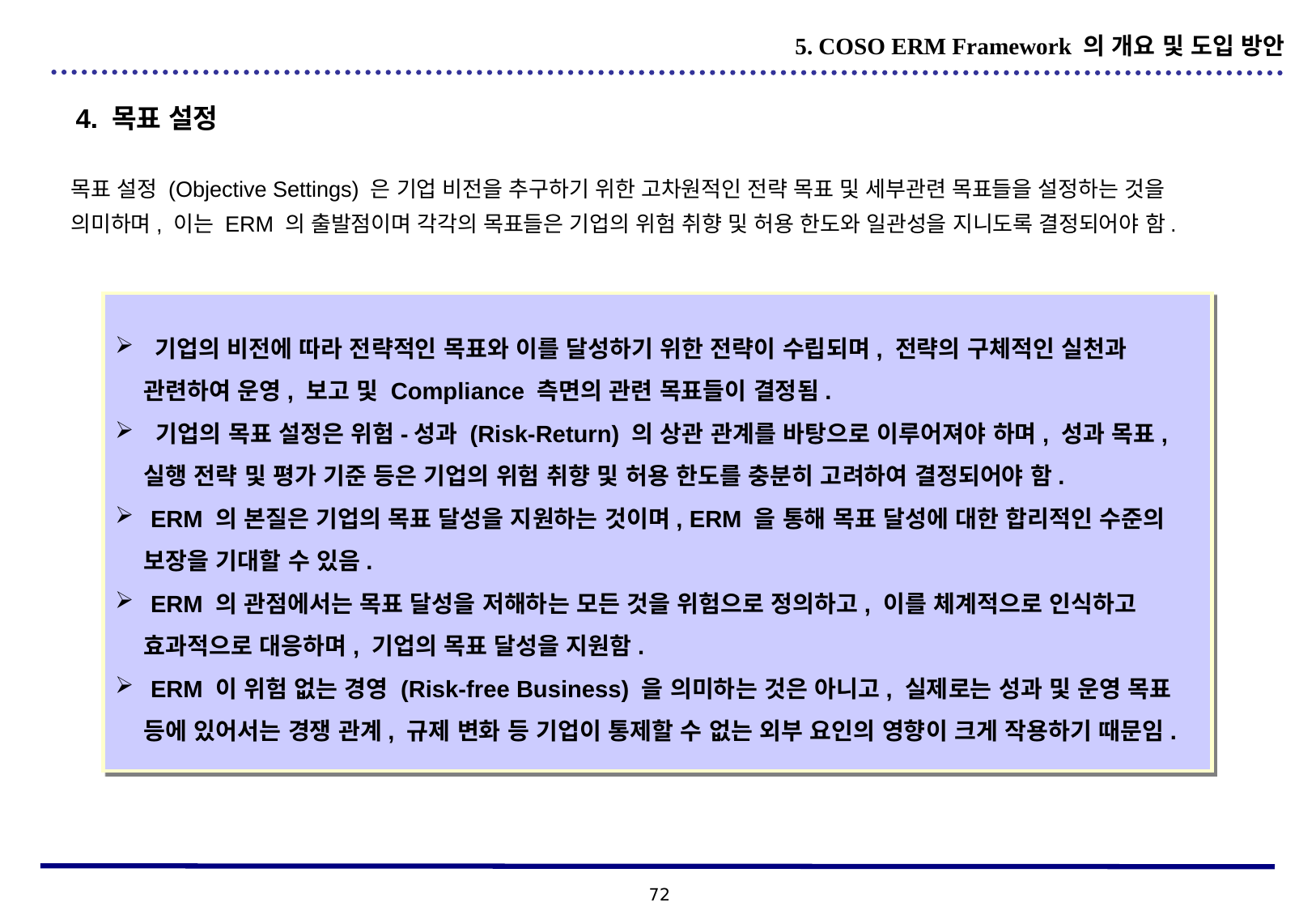

5. COSO ERM Framework 의 개요 및 도입 방안
4. 목표 설정
목표 설정 (Objective Settings) 은 기업 비전을 추구하기 위한 고차원적인 전략 목표 및 세부관련 목표들을 설정하는 것을 의미하며, 이는 ERM 의 출발점이며 각각의 목표들은 기업의 위험 취향 및 허용 한도와 일관성을 지니도록 결정되어야 함.
 기업의 비전에 따라 전략적인 목표와 이를 달성하기 위한 전략이 수립되며, 전략의 구체적인 실천과 관련하여 운영, 보고 및 Compliance 측면의 관련 목표들이 결정됨.
 기업의 목표 설정은 위험-성과 (Risk-Return) 의 상관 관계를 바탕으로 이루어져야 하며, 성과 목표, 실행 전략 및 평가 기준 등은 기업의 위험 취향 및 허용 한도를 충분히 고려하여 결정되어야 함.
 ERM 의 본질은 기업의 목표 달성을 지원하는 것이며, ERM 을 통해 목표 달성에 대한 합리적인 수준의 보장을 기대할 수 있음.
 ERM 의 관점에서는 목표 달성을 저해하는 모든 것을 위험으로 정의하고, 이를 체계적으로 인식하고 효과적으로 대응하며, 기업의 목표 달성을 지원함.
 ERM 이 위험 없는 경영 (Risk-free Business) 을 의미하는 것은 아니고, 실제로는 성과 및 운영 목표 등에 있어서는 경쟁 관계, 규제 변화 등 기업이 통제할 수 없는 외부 요인의 영향이 크게 작용하기 때문임.